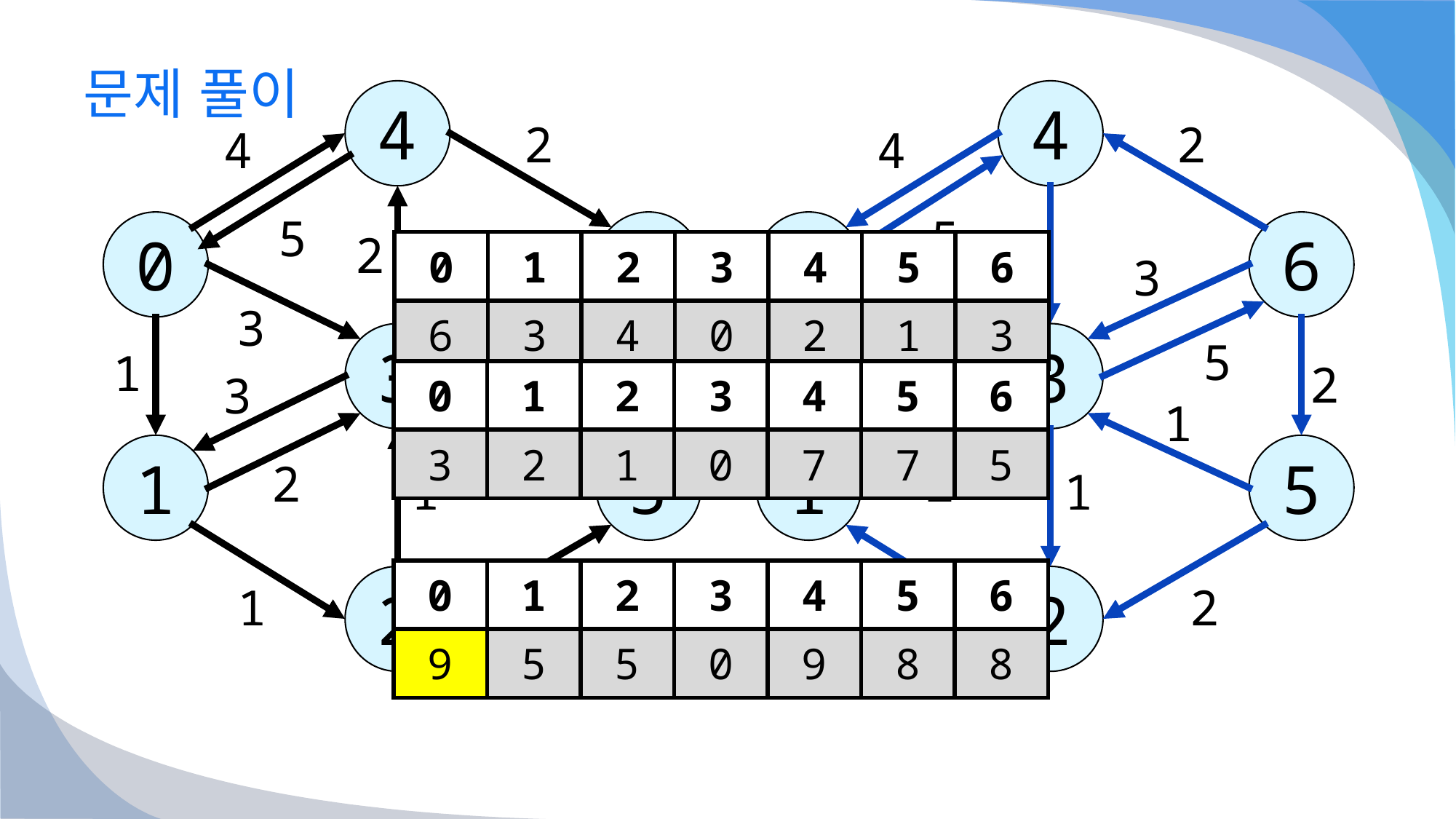

# 문제 풀이
4
4
2
2
4
4
5
5
0
6
0
6
2
2
| 0 | 1 | 2 | 3 | 4 | 5 | 6 |
| --- | --- | --- | --- | --- | --- | --- |
| 6 | 3 | 4 | 0 | 2 | 1 | 3 |
3
3
3
3
3
3
5
5
1
1
2
2
3
3
| 0 | 1 | 2 | 3 | 4 | 5 | 6 |
| --- | --- | --- | --- | --- | --- | --- |
| 3 | 2 | 1 | 0 | 7 | 7 | 5 |
1
1
1
5
1
5
2
2
1
1
| 0 | 1 | 2 | 3 | 4 | 5 | 6 |
| --- | --- | --- | --- | --- | --- | --- |
| 9 | 5 | 5 | 0 | 9 | 8 | 8 |
2
2
2
2
1
1